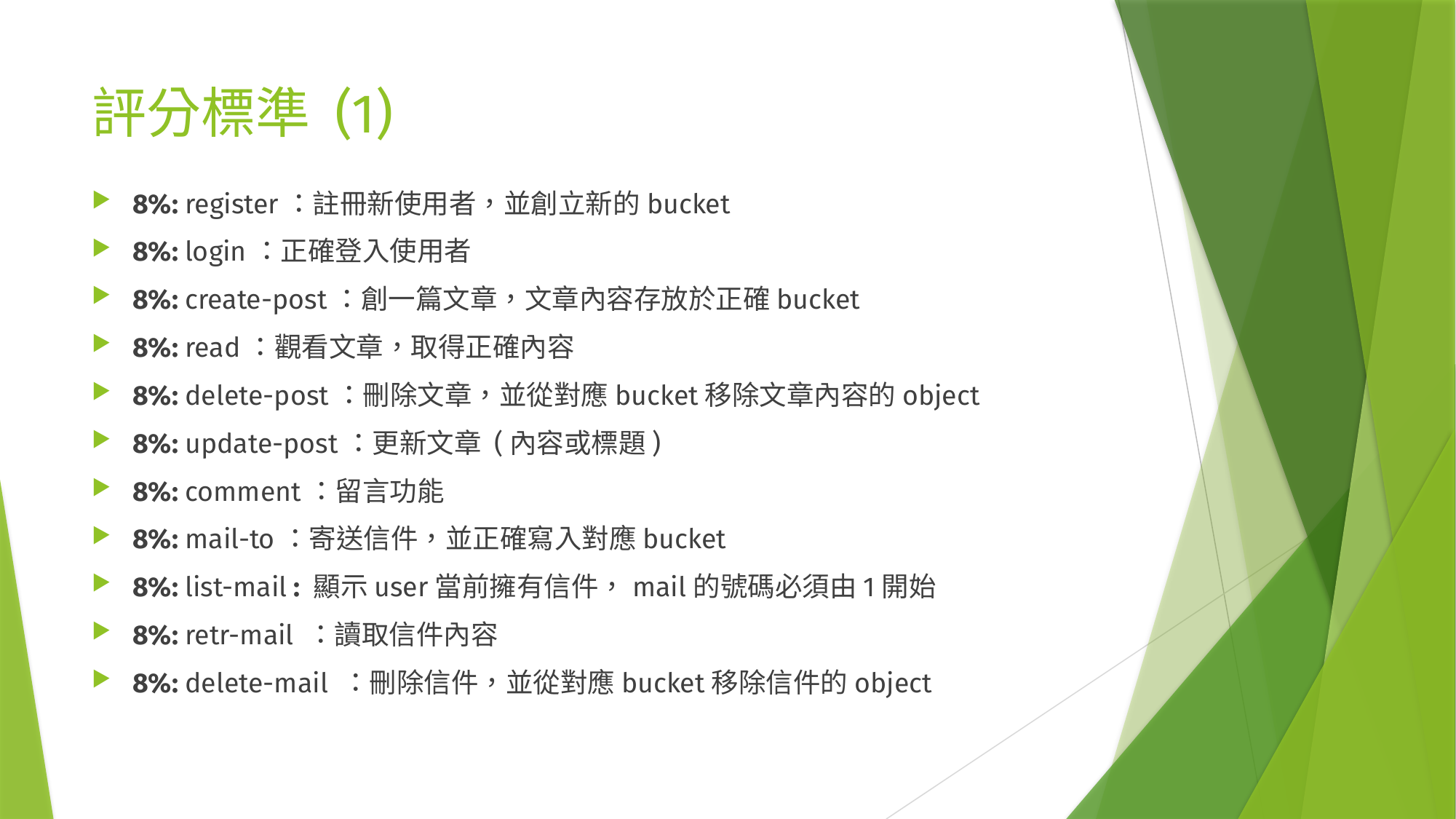

# 評分標準 (1)
8%: register：註冊新使用者，並創立新的bucket
8%: login：正確登入使用者
8%: create-post：創一篇文章，文章內容存放於正確bucket
8%: read：觀看文章，取得正確內容
8%: delete-post：刪除文章，並從對應bucket移除文章內容的object
8%: update-post：更新文章 (內容或標題)
8%: comment：留言功能
8%: mail-to：寄送信件，並正確寫入對應bucket
8%: list-mail : 顯示user當前擁有信件，mail的號碼必須由1開始
8%: retr-mail ：讀取信件內容
8%: delete-mail ：刪除信件，並從對應bucket移除信件的object